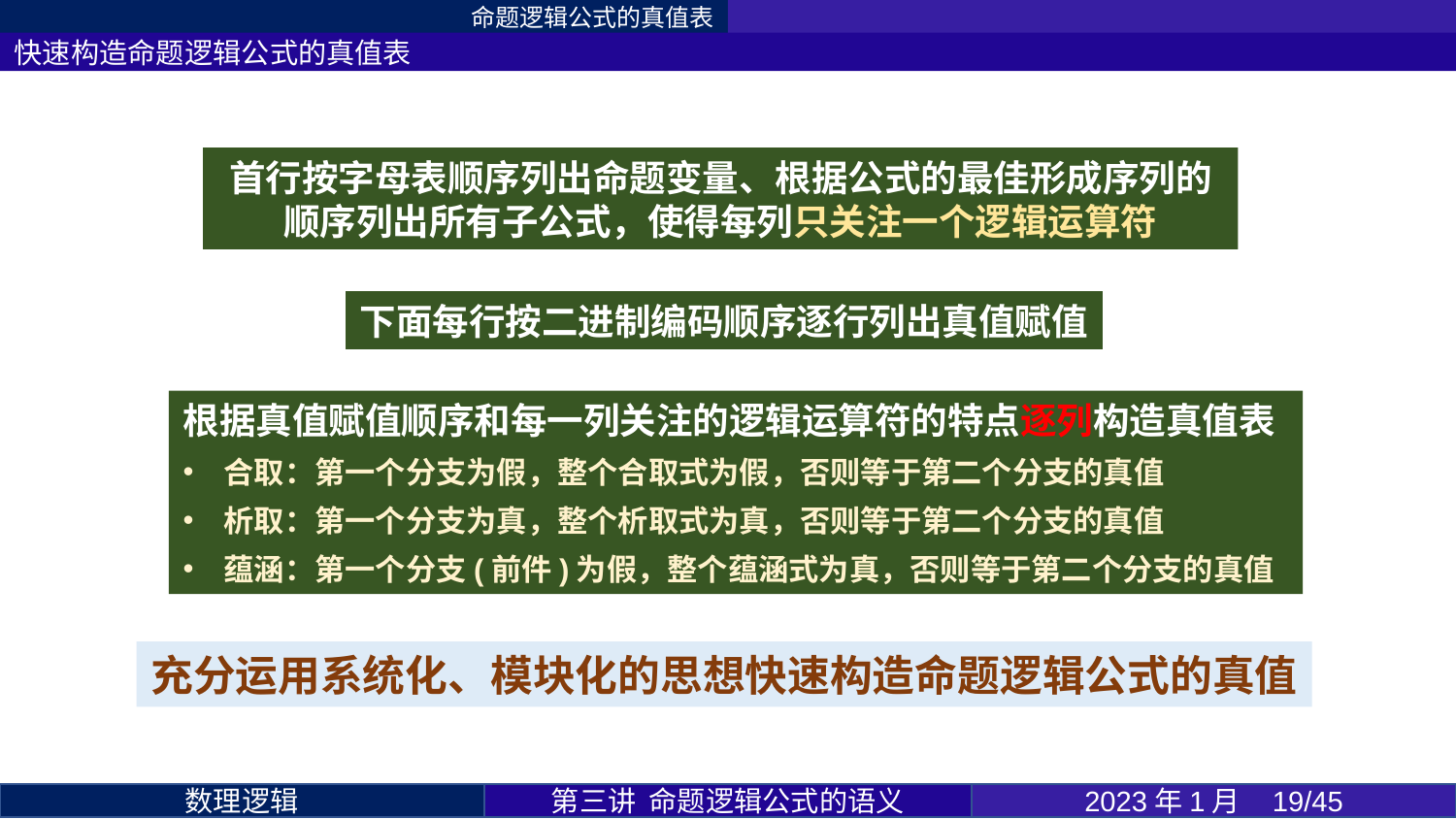

命题逻辑公式的真值表
快速构造命题逻辑公式的真值表
首行按字母表顺序列出命题变量、根据公式的最佳形成序列的顺序列出所有子公式，使得每列只关注一个逻辑运算符
下面每行按二进制编码顺序逐行列出真值赋值
根据真值赋值顺序和每一列关注的逻辑运算符的特点逐列构造真值表
合取：第一个分支为假，整个合取式为假，否则等于第二个分支的真值
析取：第一个分支为真，整个析取式为真，否则等于第二个分支的真值
蕴涵：第一个分支(前件)为假，整个蕴涵式为真，否则等于第二个分支的真值
充分运用系统化、模块化的思想快速构造命题逻辑公式的真值
第三讲  命题逻辑公式的语义
2023年1月    19/45
数理逻辑